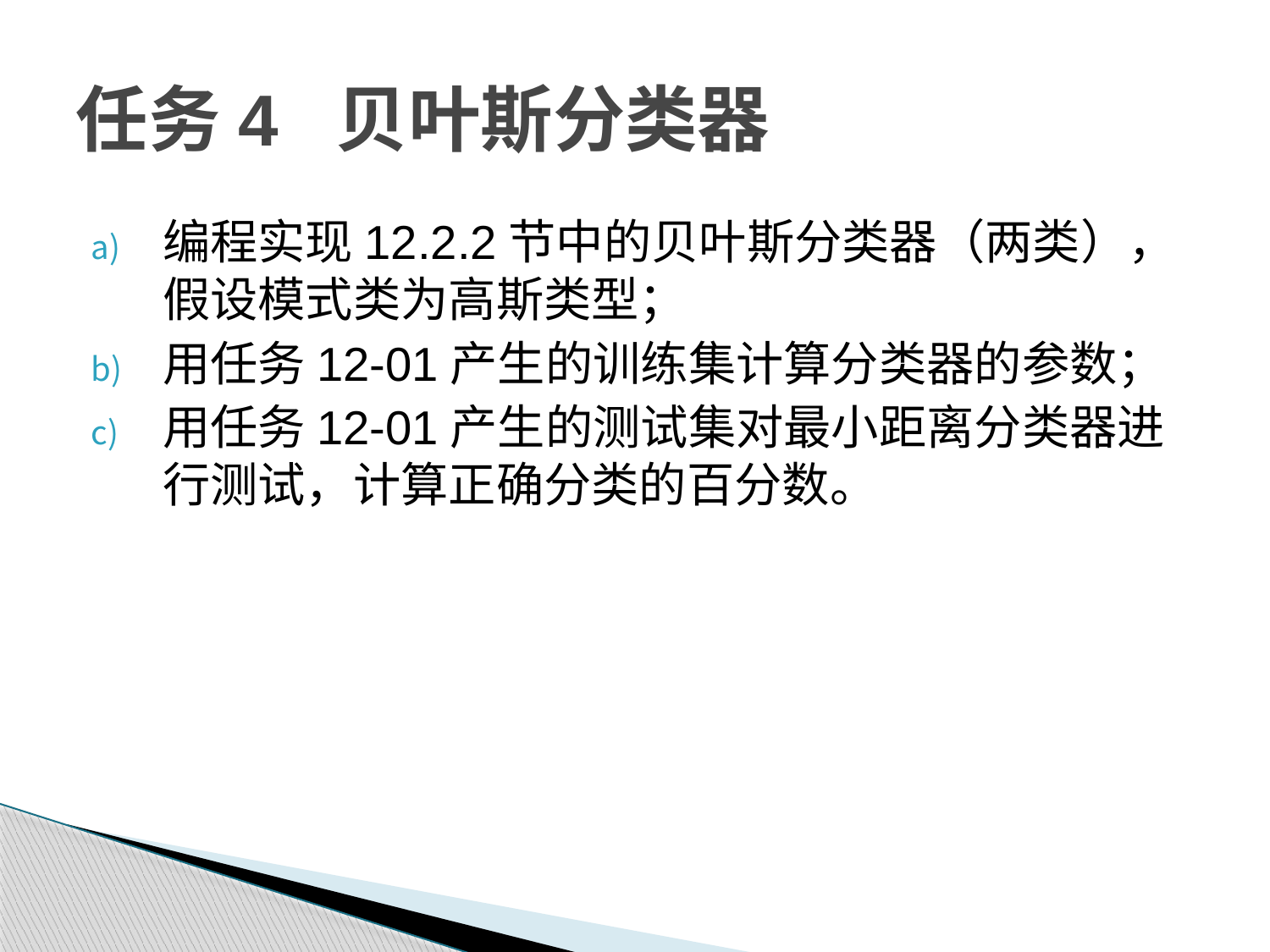

# 任务4  贝叶斯分类器
编程实现12.2.2节中的贝叶斯分类器（两类），假设模式类为高斯类型；
用任务12-01产生的训练集计算分类器的参数；
用任务12-01产生的测试集对最小距离分类器进行测试，计算正确分类的百分数。